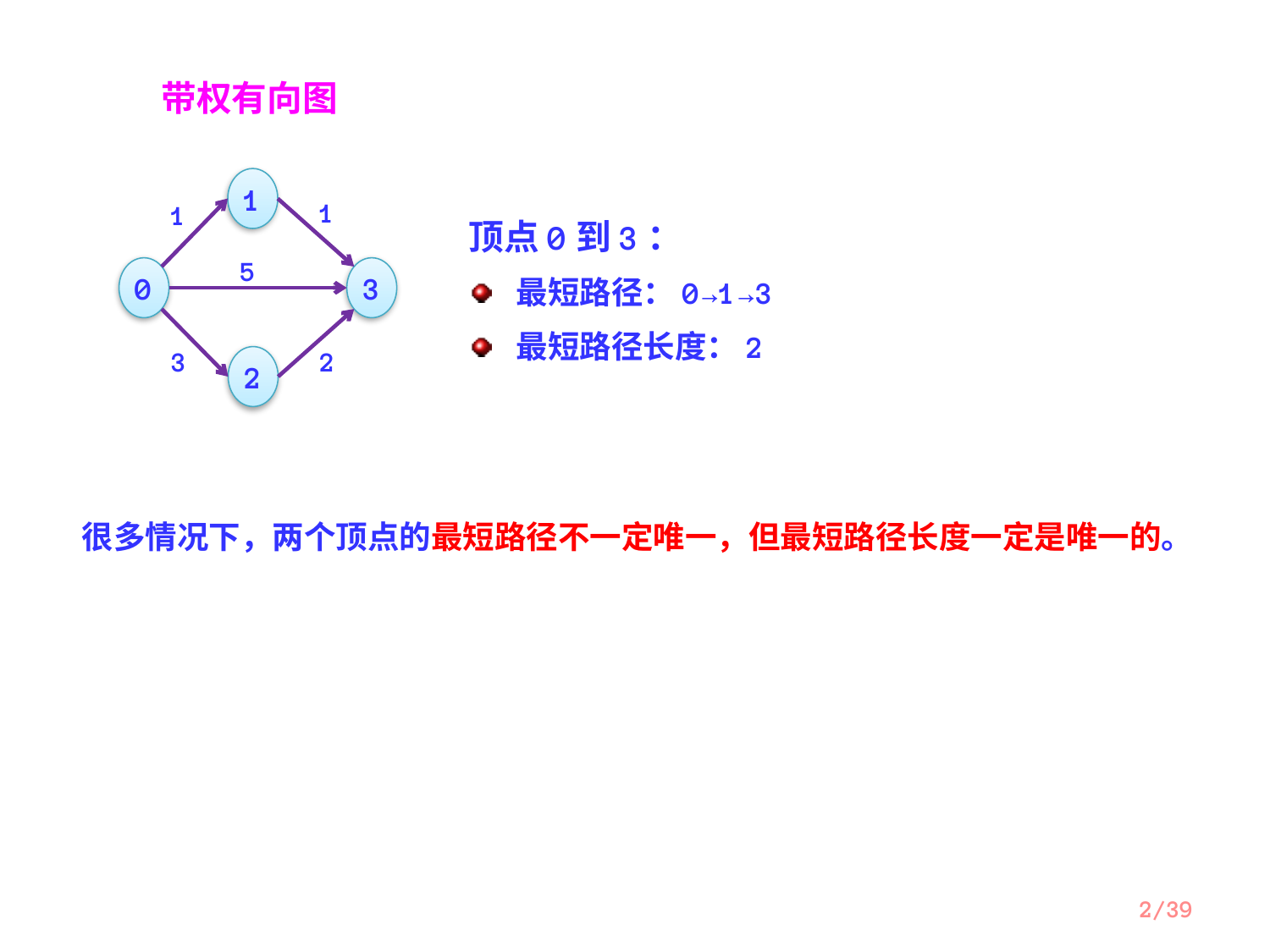

带权有向图
1
1
1
顶点0到3：
最短路径：0→1→3
最短路径长度：2
5
0
3
3
2
2
很多情况下，两个顶点的最短路径不一定唯一，但最短路径长度一定是唯一的。
2/39